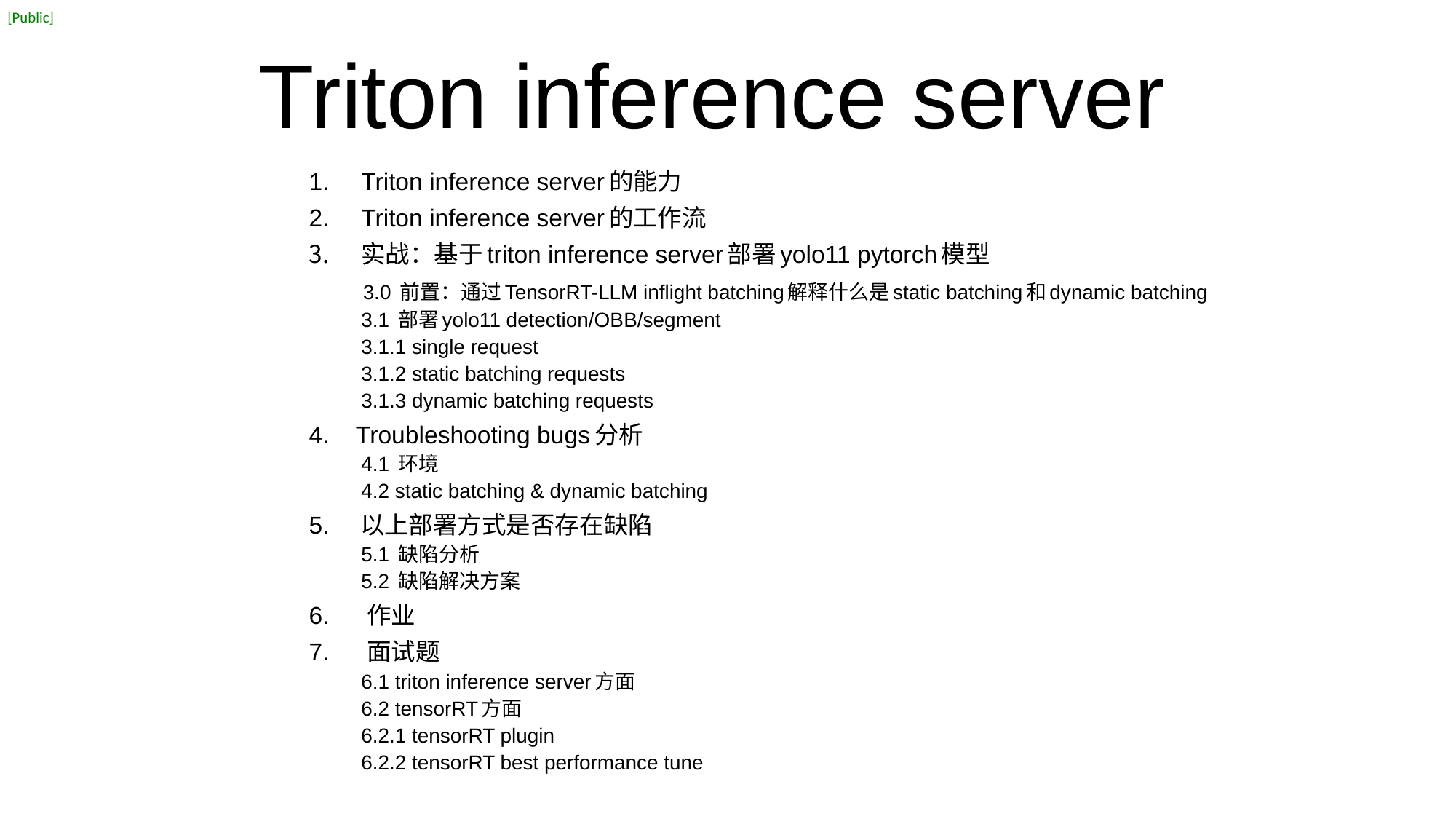

# Triton inference server
Triton inference server的能力
Triton inference server的工作流
实战：基于triton inference server部署yolo11 pytorch模型
        3.0 前置：通过TensorRT-LLM inflight batching解释什么是static batching和dynamic batching
3.1 部署yolo11 detection/OBB/segment
	3.1.1 single request
	3.1.2 static batching requests
	3.1.3 dynamic batching requests
4.    Troubleshooting bugs分析
4.1 环境
4.2 static batching & dynamic batching
5.    以上部署方式是否存在缺陷
5.1 缺陷分析
5.2 缺陷解决方案
6.     作业
7.     面试题
6.1 triton inference server方面
6.2 tensorRT方面
	6.2.1 tensorRT plugin
	6.2.2 tensorRT best performance tune